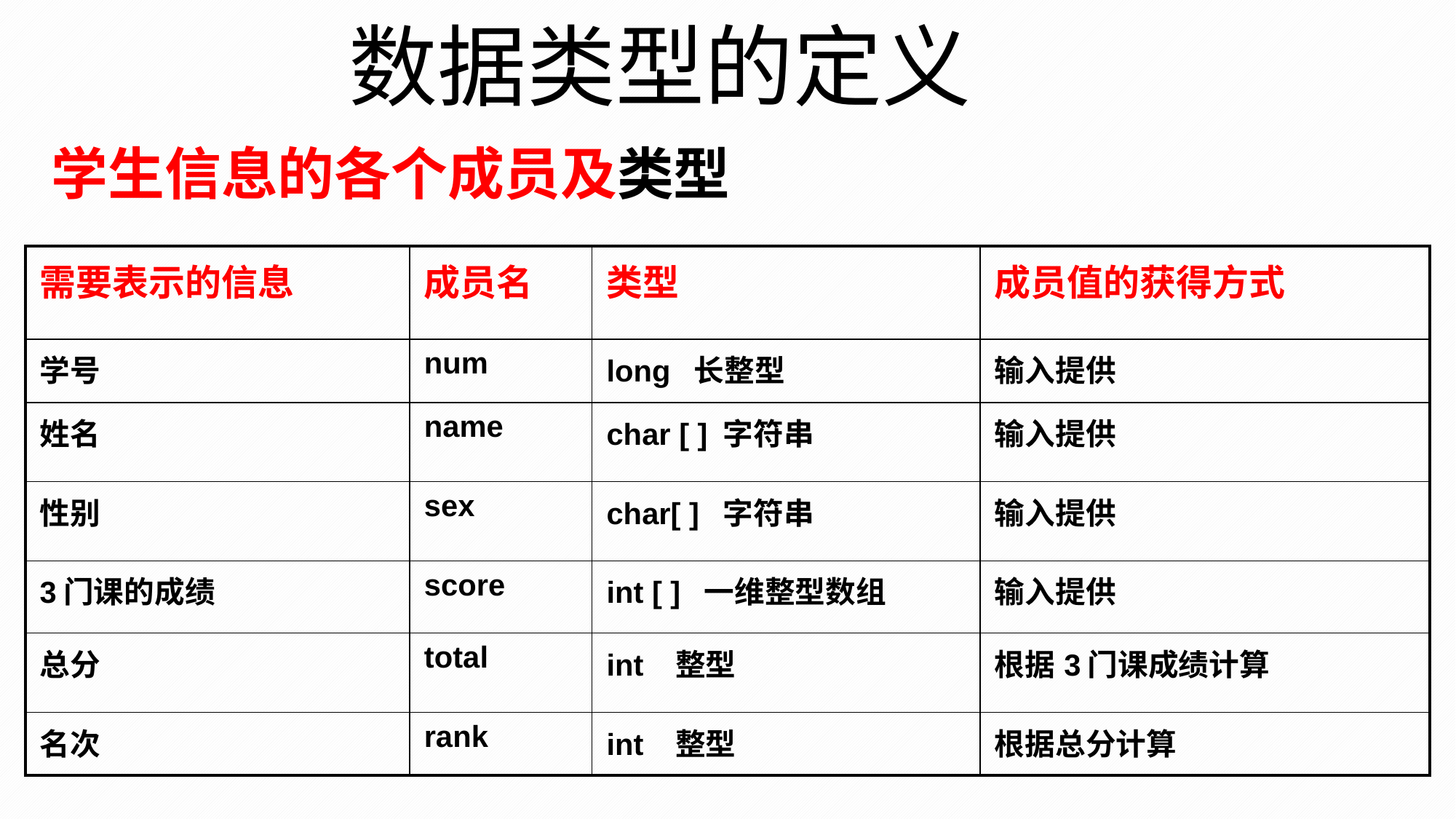

数据类型的定义
学生信息的各个成员及类型
| 需要表示的信息 | 成员名 | 类型 | 成员值的获得方式 |
| --- | --- | --- | --- |
| 学号 | num | long 长整型 | 输入提供 |
| 姓名 | name | char [ ] 字符串 | 输入提供 |
| 性别 | sex | char[ ] 字符串 | 输入提供 |
| 3门课的成绩 | score | int [ ] 一维整型数组 | 输入提供 |
| 总分 | total | int 整型 | 根据3门课成绩计算 |
| 名次 | rank | int 整型 | 根据总分计算 |